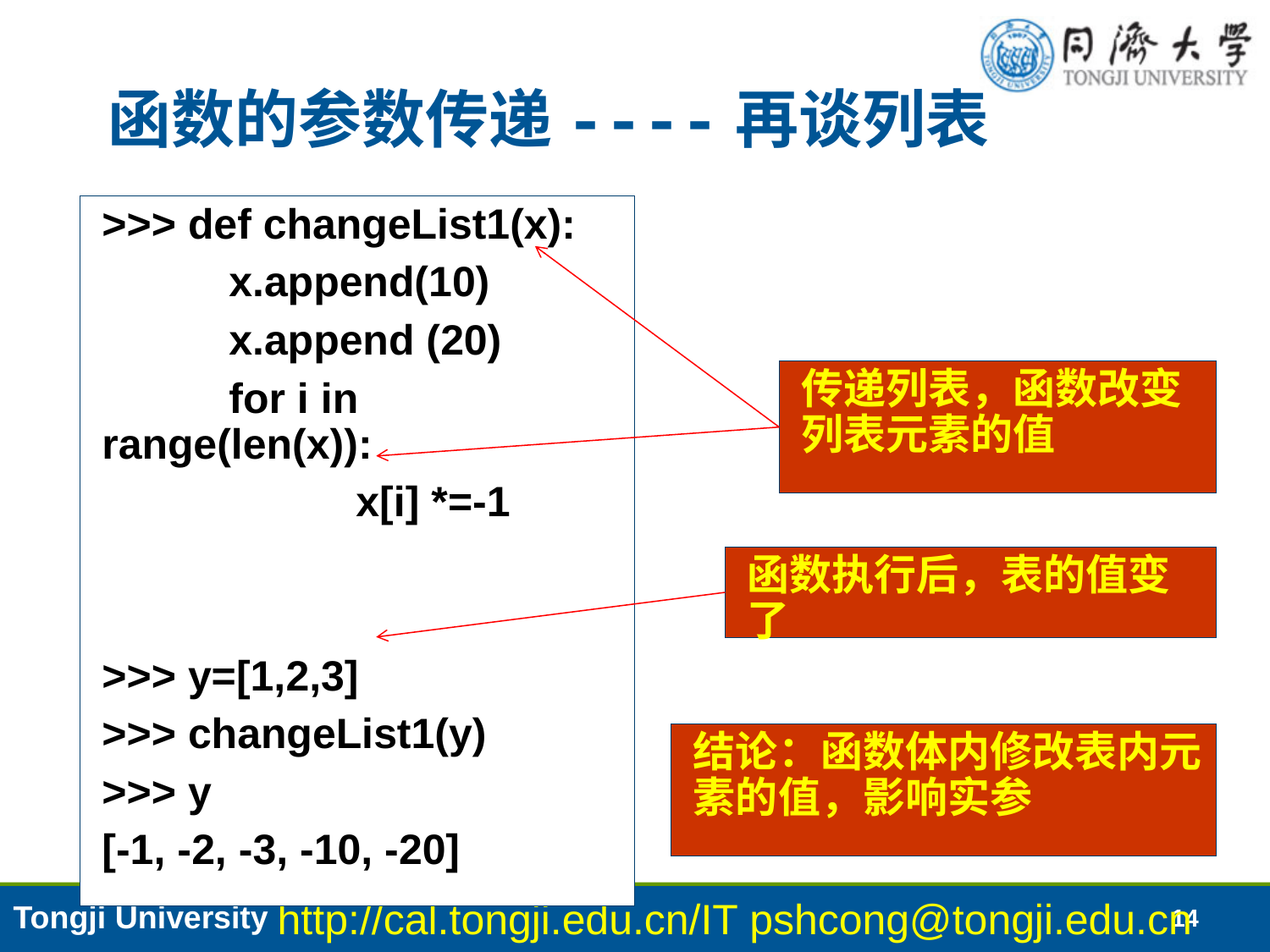

# 函数的参数传递----再谈列表
>>> def changeList1(x):
	x.append(10)
	x.append (20)
	for i in range(len(x)):
		x[i] *=-1

>>> y=[1,2,3]
>>> changeList1(y)
>>> y
[-1, -2, -3, -10, -20]
传递列表，函数改变列表元素的值
函数执行后，表的值变了
结论：函数体内修改表内元素的值，影响实参